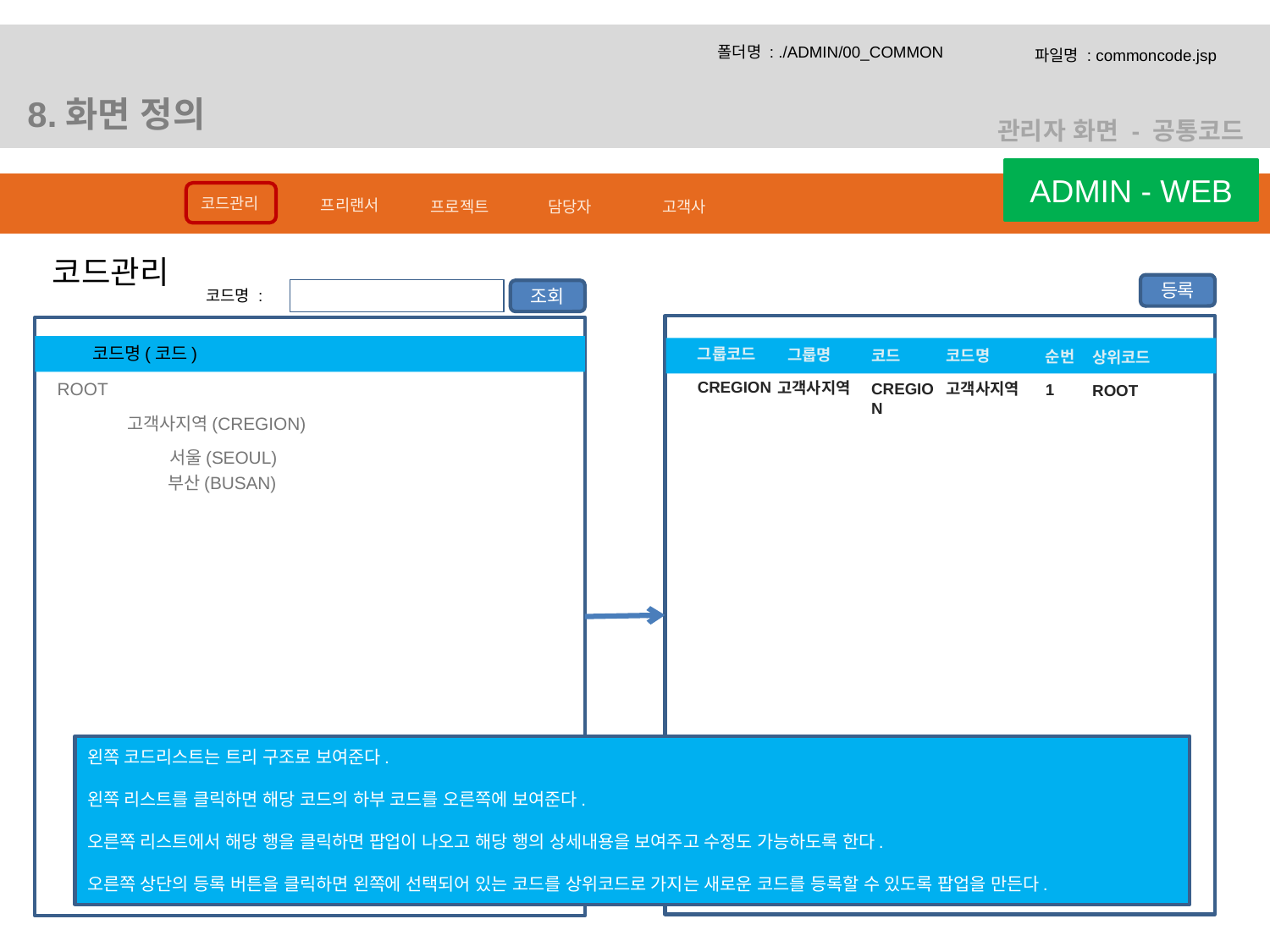

폴더명 : ./ADMIN/00_COMMON
파일명 : commoncode.jsp
8.화면 정의
관리자 화면 - 공통코드
ADMIN - WEB

코드관리
프리랜서
담당자
고객사
프로젝트
코드관리
등록
코드명 :

조회

코드명(코드)

그룹코드
그룹명
코드명
코드
순번
상위코드
CREGION
고객사지역
ROOT
고객사지역
CREGION
1
ROOT
고객사지역(CREGION)
서울(SEOUL)
부산(BUSAN)
왼쪽 코드리스트는 트리 구조로 보여준다.

왼쪽 리스트를 클릭하면 해당 코드의 하부 코드를 오른쪽에 보여준다.

오른쪽 리스트에서 해당 행을 클릭하면 팝업이 나오고 해당 행의 상세내용을 보여주고 수정도 가능하도록 한다.

오른쪽 상단의 등록 버튼을 클릭하면 왼쪽에 선택되어 있는 코드를 상위코드로 가지는 새로운 코드를 등록할 수 있도록 팝업을 만든다.